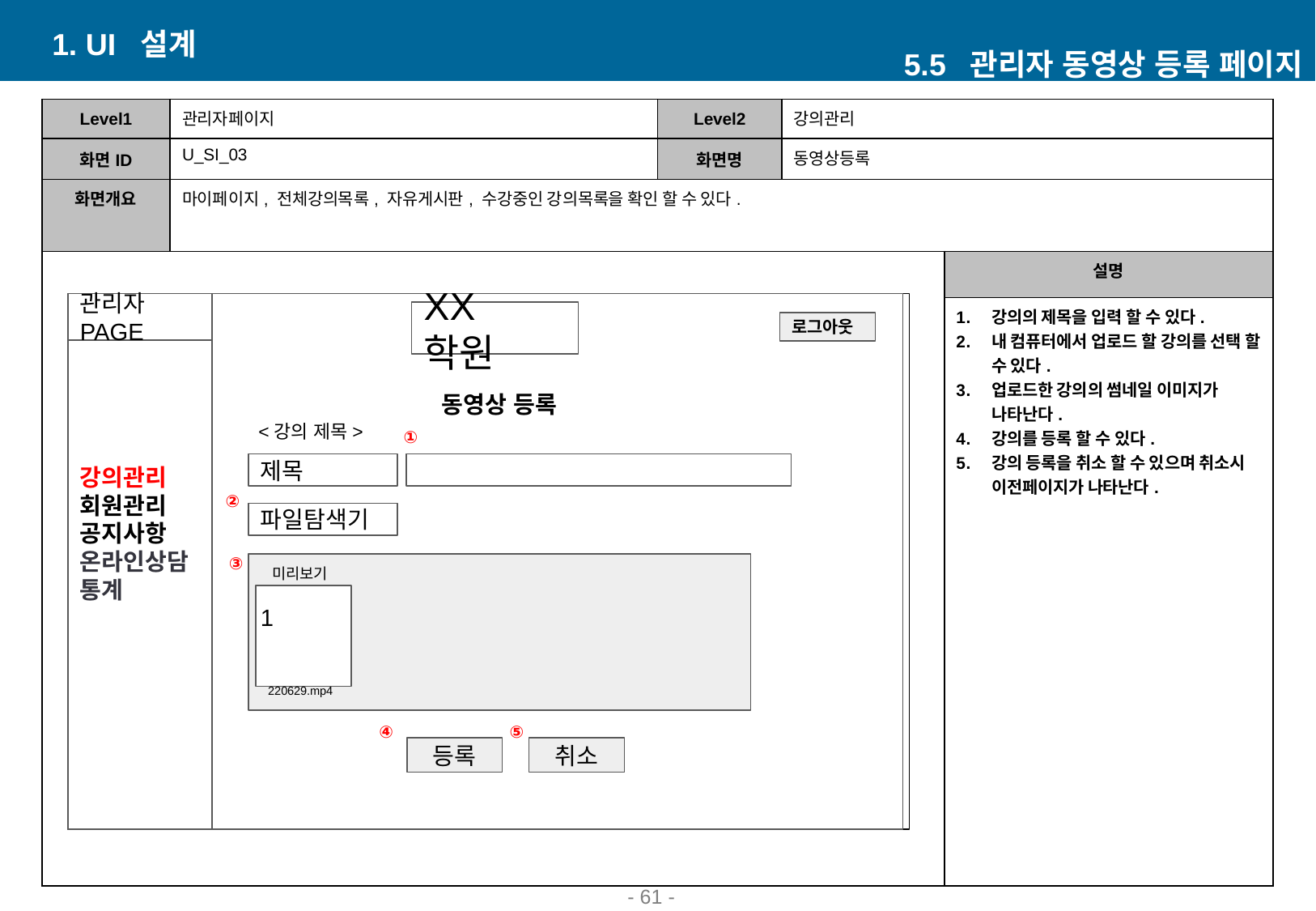

1. UI  설계
5.5  관리자 동영상 등록 페이지
| Level1 | 관리자페이지 | Level2 | 강의관리 |  |
| --- | --- | --- | --- | --- |
| 화면ID | U\_SI\_03 | 화면명 | 동영상등록 |  |
| 화면개요 | 마이페이지, 전체강의목록, 자유게시판, 수강중인 강의목록을 확인 할 수 있다. |  |  |  |
|  |  |  |  | 설명 |
|  |  |  |  | 강의의 제목을 입력 할 수 있다. 내 컴퓨터에서 업로드 할 강의를 선택 할 수 있다. 업로드한 강의의 썸네일 이미지가 나타난다. 강의를 등록 할 수 있다. 강의 등록을 취소 할 수 있으며 취소시 이전페이지가 나타난다. |

강의관리
회원관리
공지사항
온라인상담
통계

관리자 PAGE
XX 학원
로그아웃
동영상 등록
<강의 제목>
①
제목

②
파일탐색기
③

미리보기

1
220629.mp4
④
⑤
등록
취소
- 61 -